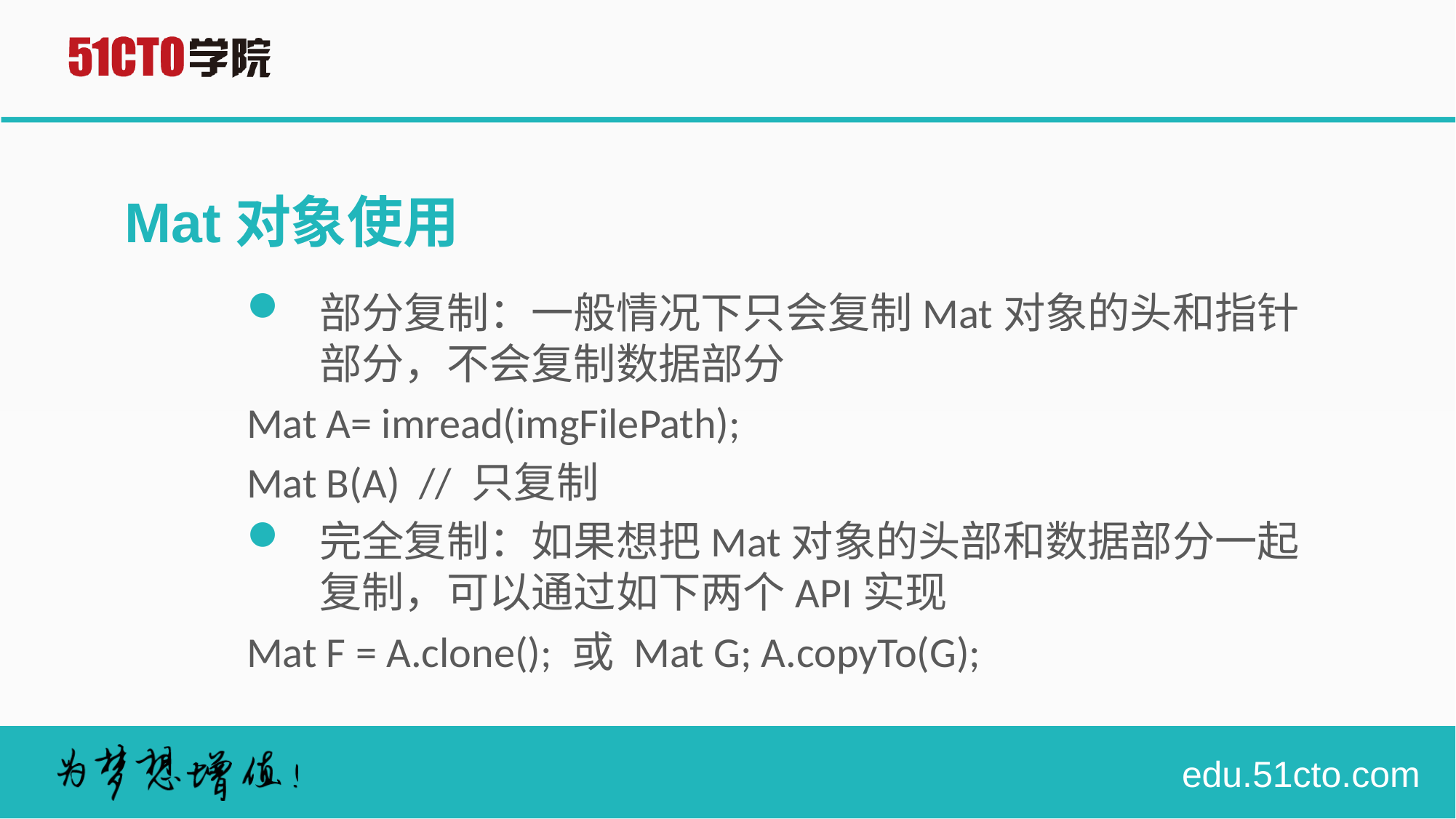

# Mat对象使用
部分复制：一般情况下只会复制Mat对象的头和指针部分，不会复制数据部分
Mat A= imread(imgFilePath);
Mat B(A)  // 只复制
完全复制：如果想把Mat对象的头部和数据部分一起复制，可以通过如下两个API实现
Mat F = A.clone(); 或 Mat G; A.copyTo(G);